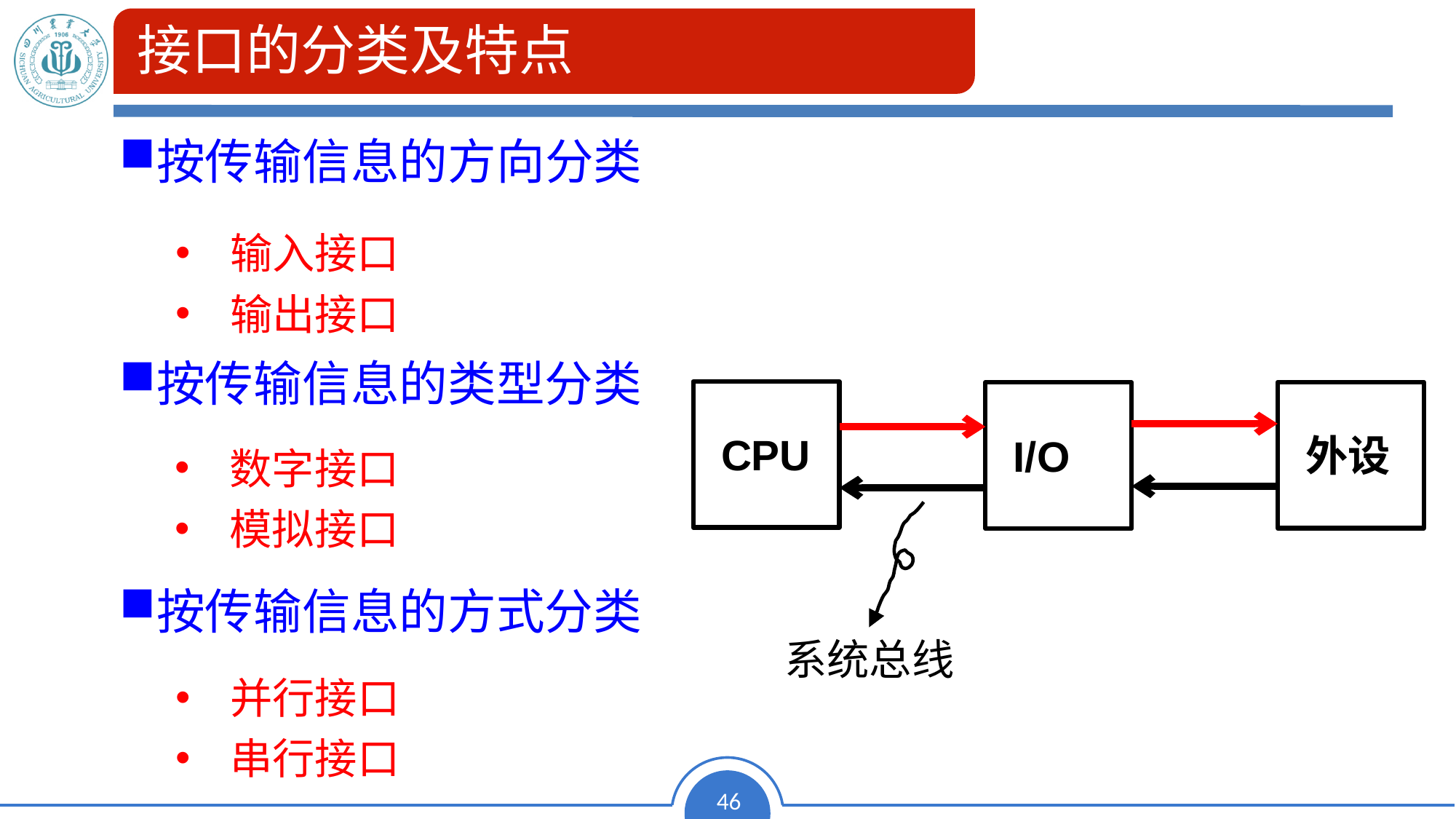

# 接口的分类及特点
按传输信息的方向分类
输入接口
输出接口
按传输信息的类型分类

CPU

外设

I/O
数字接口
模拟接口

系统总线
按传输信息的方式分类
并行接口
串行接口